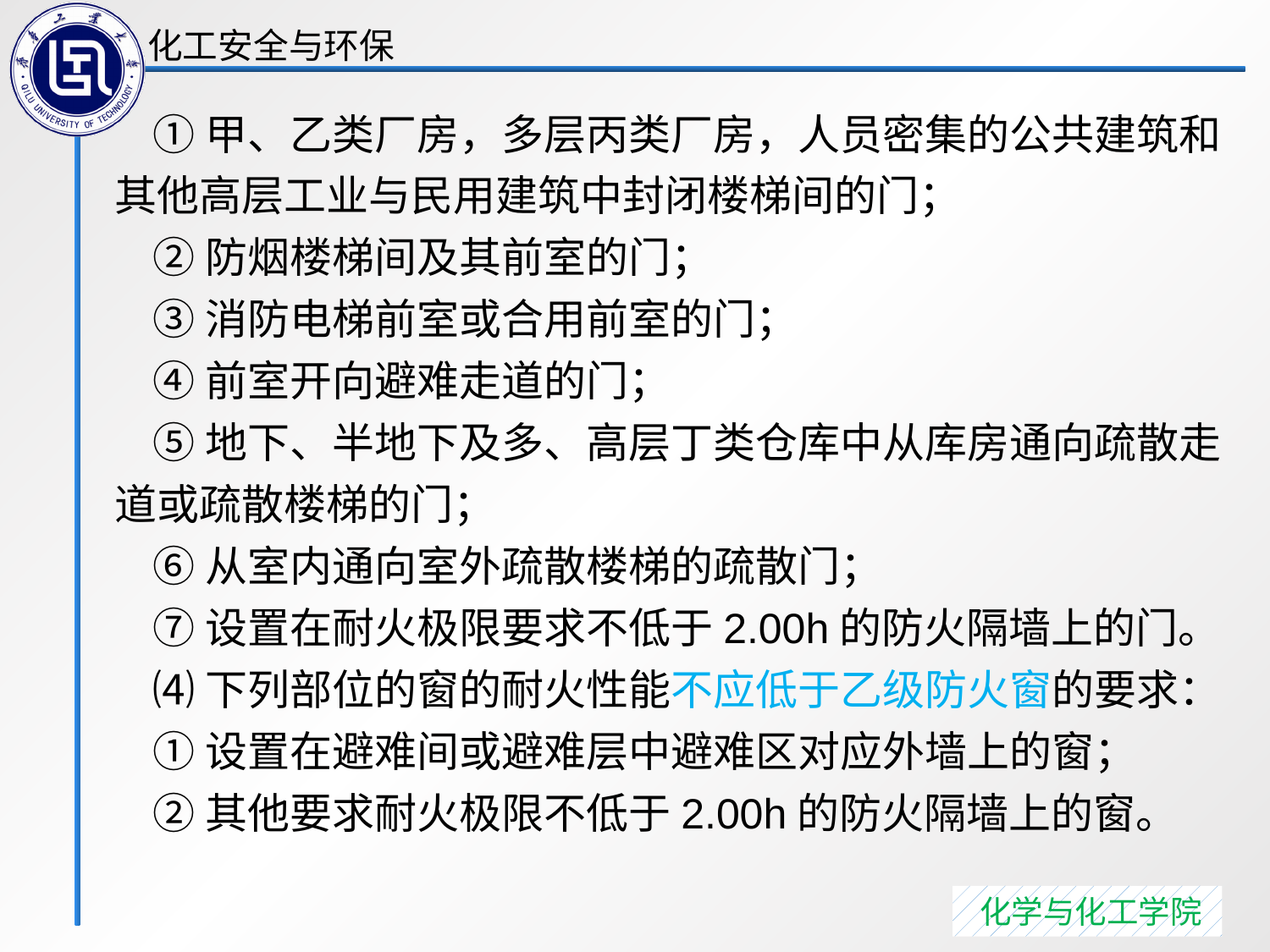

①甲、乙类厂房，多层丙类厂房，人员密集的公共建筑和其他高层工业与民用建筑中封闭楼梯间的门；
    ②防烟楼梯间及其前室的门；
    ③消防电梯前室或合用前室的门；
    ④前室开向避难走道的门；
    ⑤地下、半地下及多、高层丁类仓库中从库房通向疏散走道或疏散楼梯的门；
    ⑥从室内通向室外疏散楼梯的疏散门；
    ⑦设置在耐火极限要求不低于2.00h的防火隔墙上的门。
    ⑷下列部位的窗的耐火性能不应低于乙级防火窗的要求：
    ①设置在避难间或避难层中避难区对应外墙上的窗；
    ②其他要求耐火极限不低于2.00h的防火隔墙上的窗。